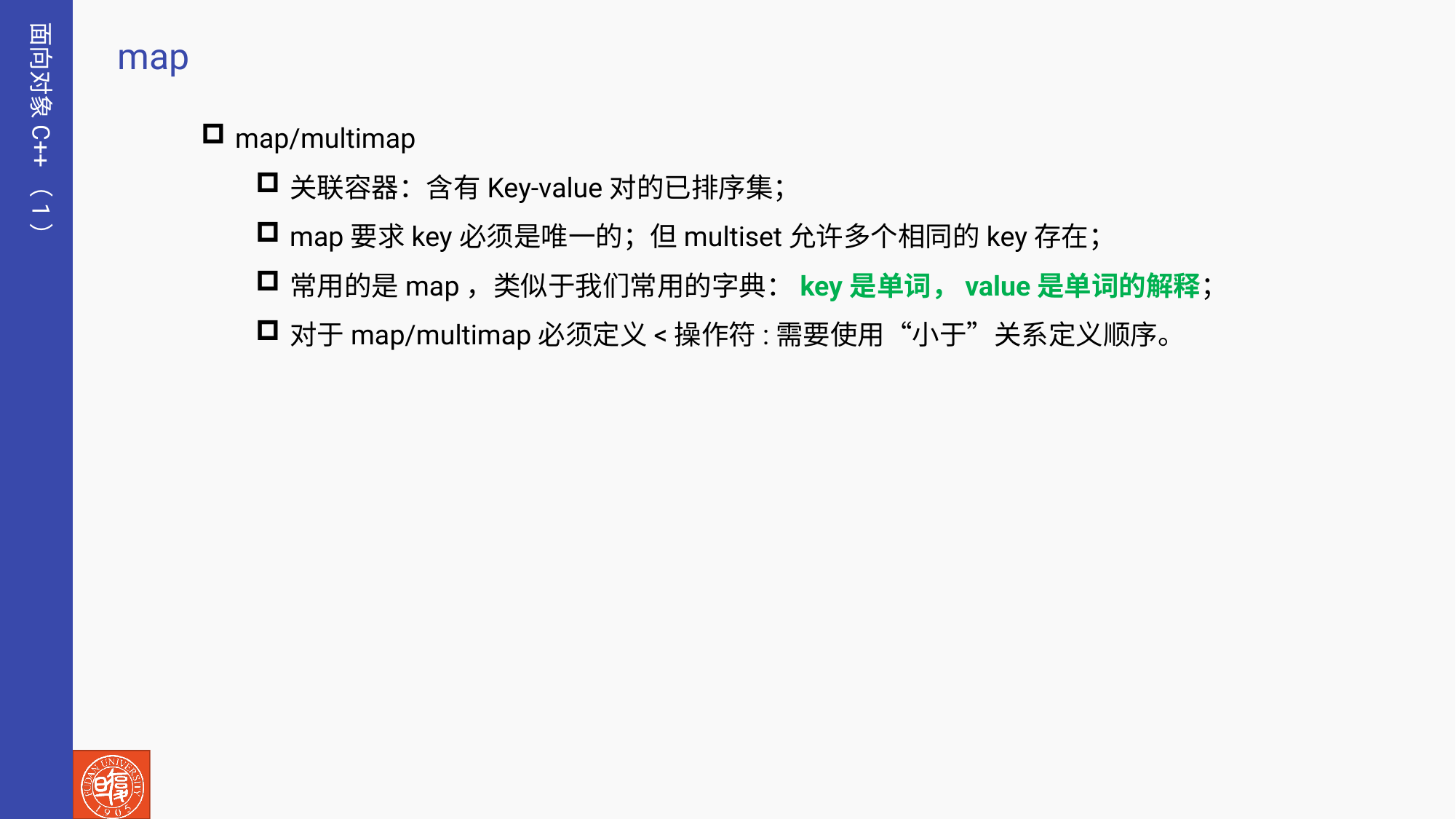

面向对象C++（1）
map
map/multimap
关联容器：含有Key-value对的已排序集；
map要求key必须是唯一的；但multiset允许多个相同的key存在；
常用的是map，类似于我们常用的字典：key是单词，value是单词的解释；
对于map/multimap必须定义<操作符:需要使用“小于”关系定义顺序。